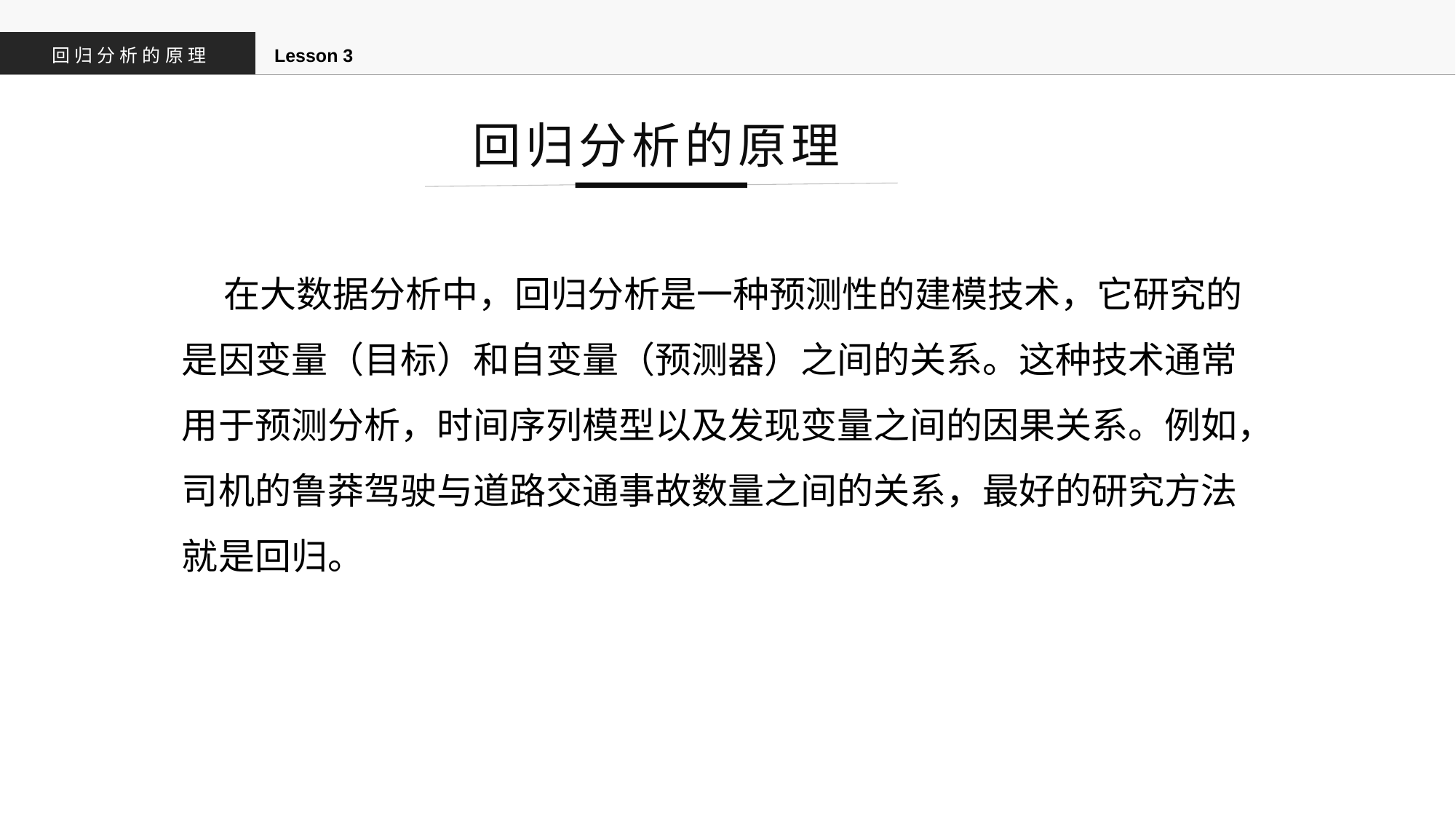

回归分析的原理
Lesson 3
回归分析的原理

    在大数据分析中，回归分析是一种预测性的建模技术，它研究的是因变量（目标）和自变量（预测器）之间的关系。这种技术通常用于预测分析，时间序列模型以及发现变量之间的因果关系。例如，司机的鲁莽驾驶与道路交通事故数量之间的关系，最好的研究方法就是回归。